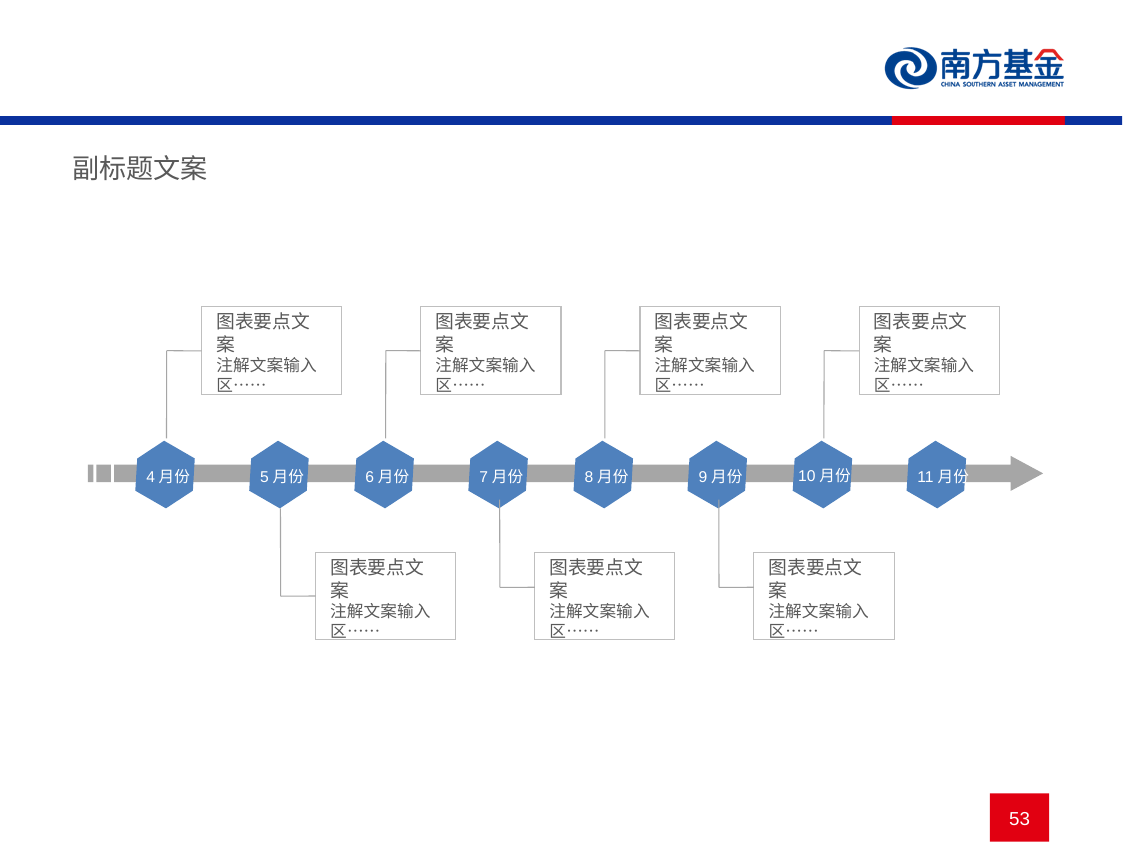

#
副标题文案
图表要点文案
注解文案输入区……
图表要点文案
注解文案输入区……
图表要点文案
注解文案输入区……
图表要点文案
注解文案输入区……

4月份

5月份

6月份

7月份

8月份

9月份

10月份

11月份

图表要点文案
注解文案输入区……
图表要点文案
注解文案输入区……
图表要点文案
注解文案输入区……

53